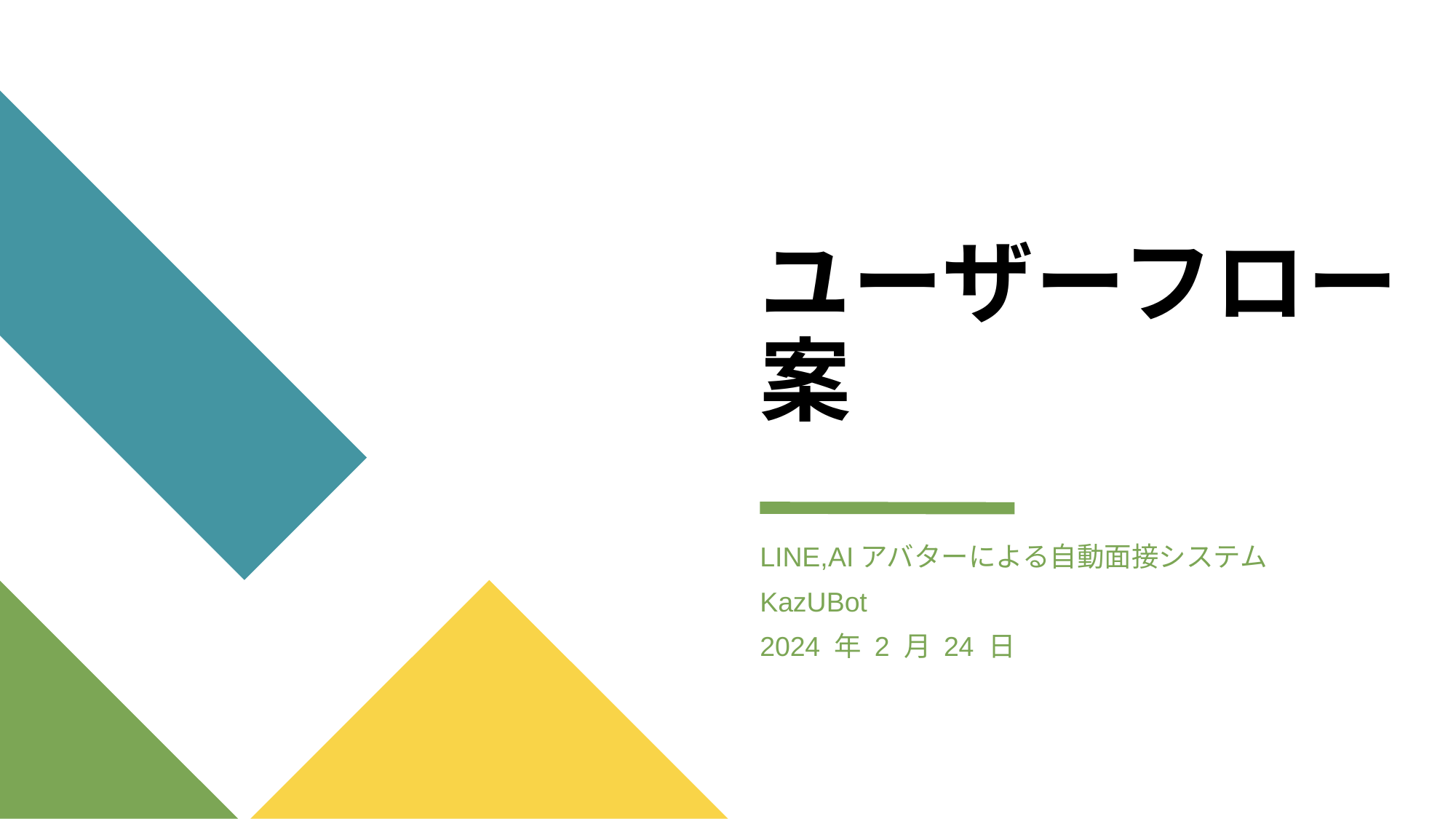

# ユーザーフロー案
LINE,AIアバターによる自動面接システム
KazUBot
2024 年 2 月 24 日